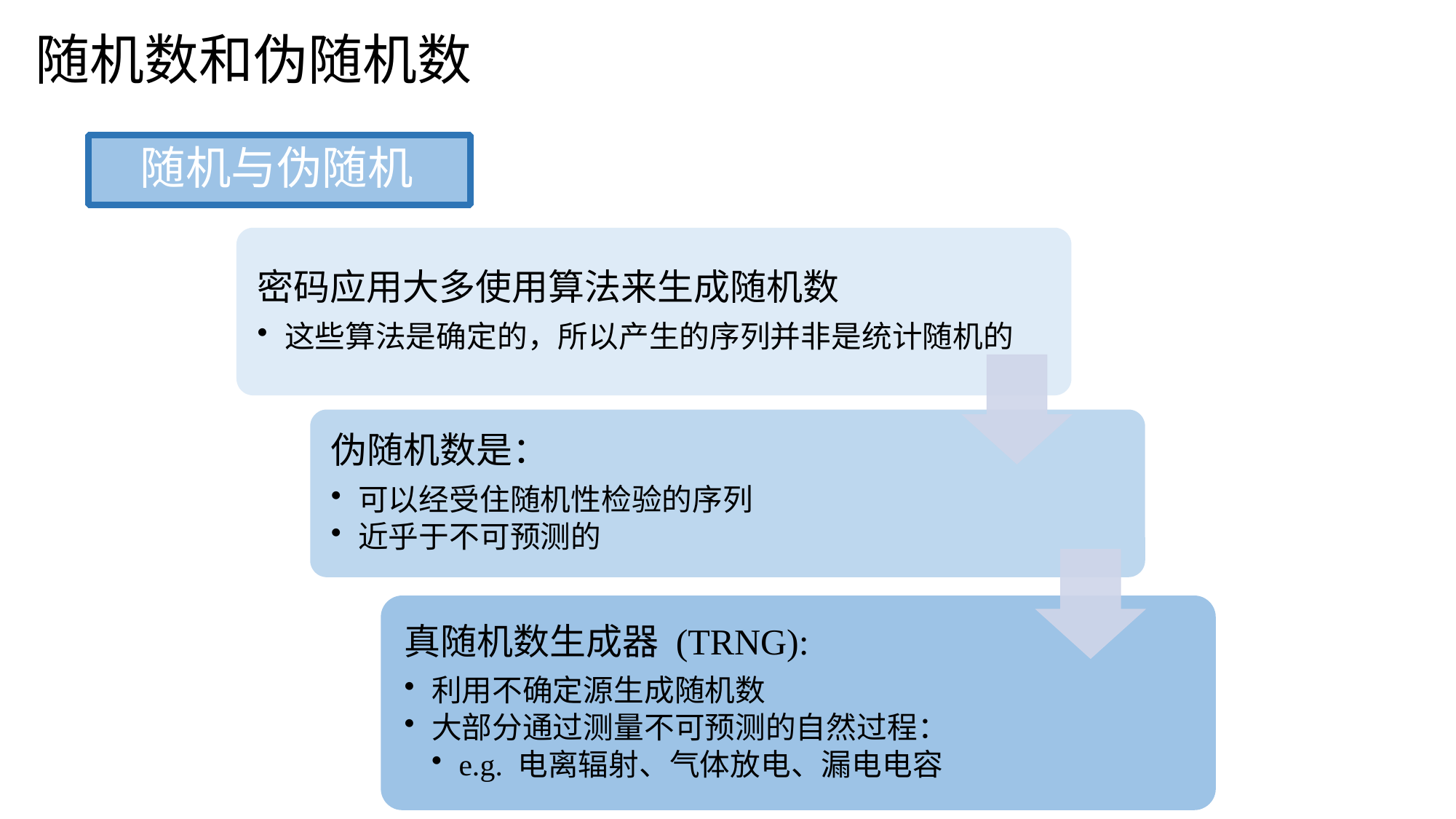

随机数和伪随机数
随机与伪随机
密码应用大多使用算法来生成随机数
这些算法是确定的，所以产生的序列并非是统计随机的
伪随机数是：
可以经受住随机性检验的序列
近乎于不可预测的
真随机数生成器 (TRNG):
利用不确定源生成随机数
大部分通过测量不可预测的自然过程：
e.g. 电离辐射、气体放电、漏电电容